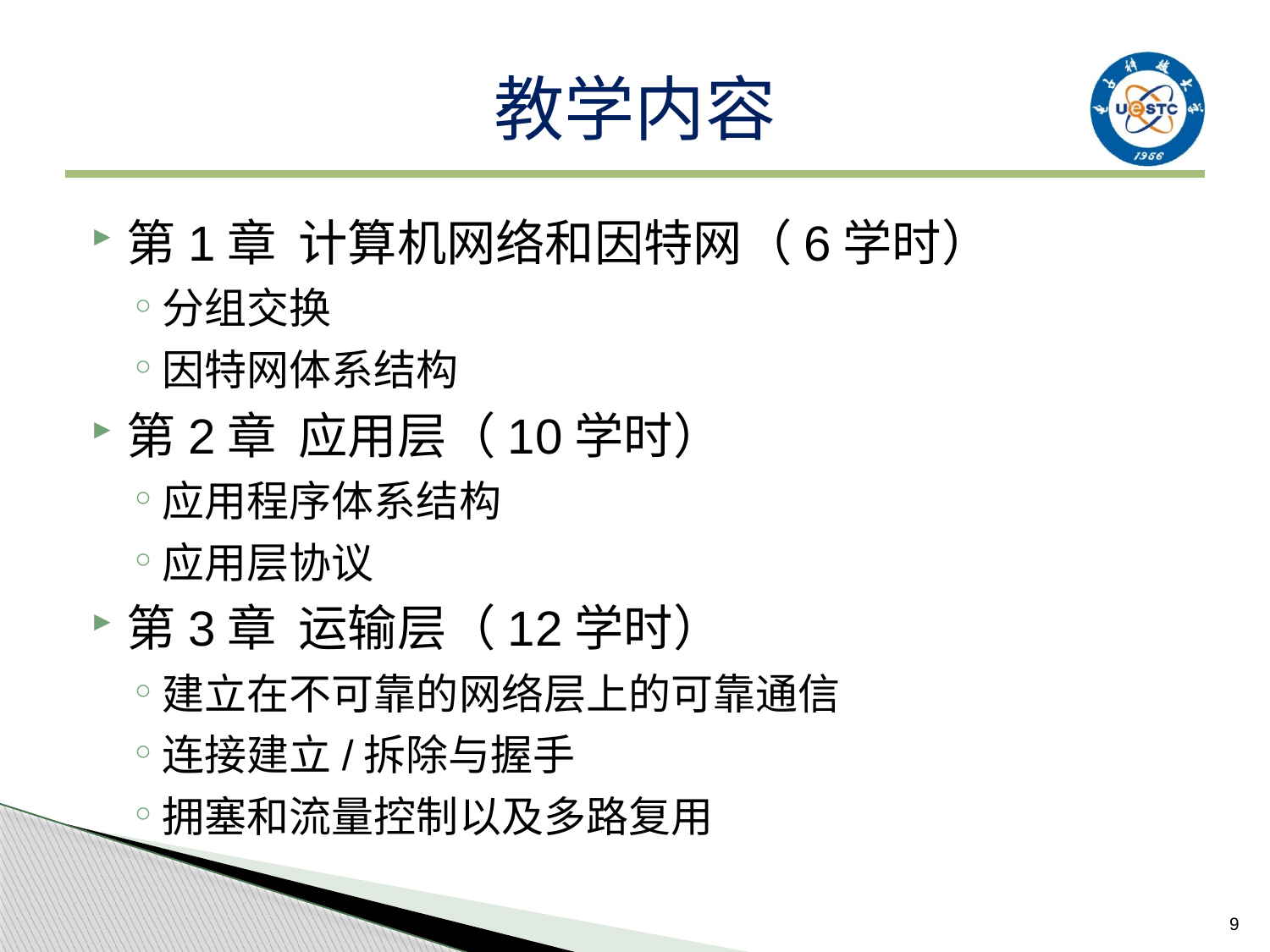

# 教学内容
第1章  计算机网络和因特网（6学时）
分组交换
因特网体系结构
第2章  应用层（10学时）
应用程序体系结构
应用层协议
第3章  运输层（12学时）
建立在不可靠的网络层上的可靠通信
连接建立/拆除与握手
拥塞和流量控制以及多路复用
9